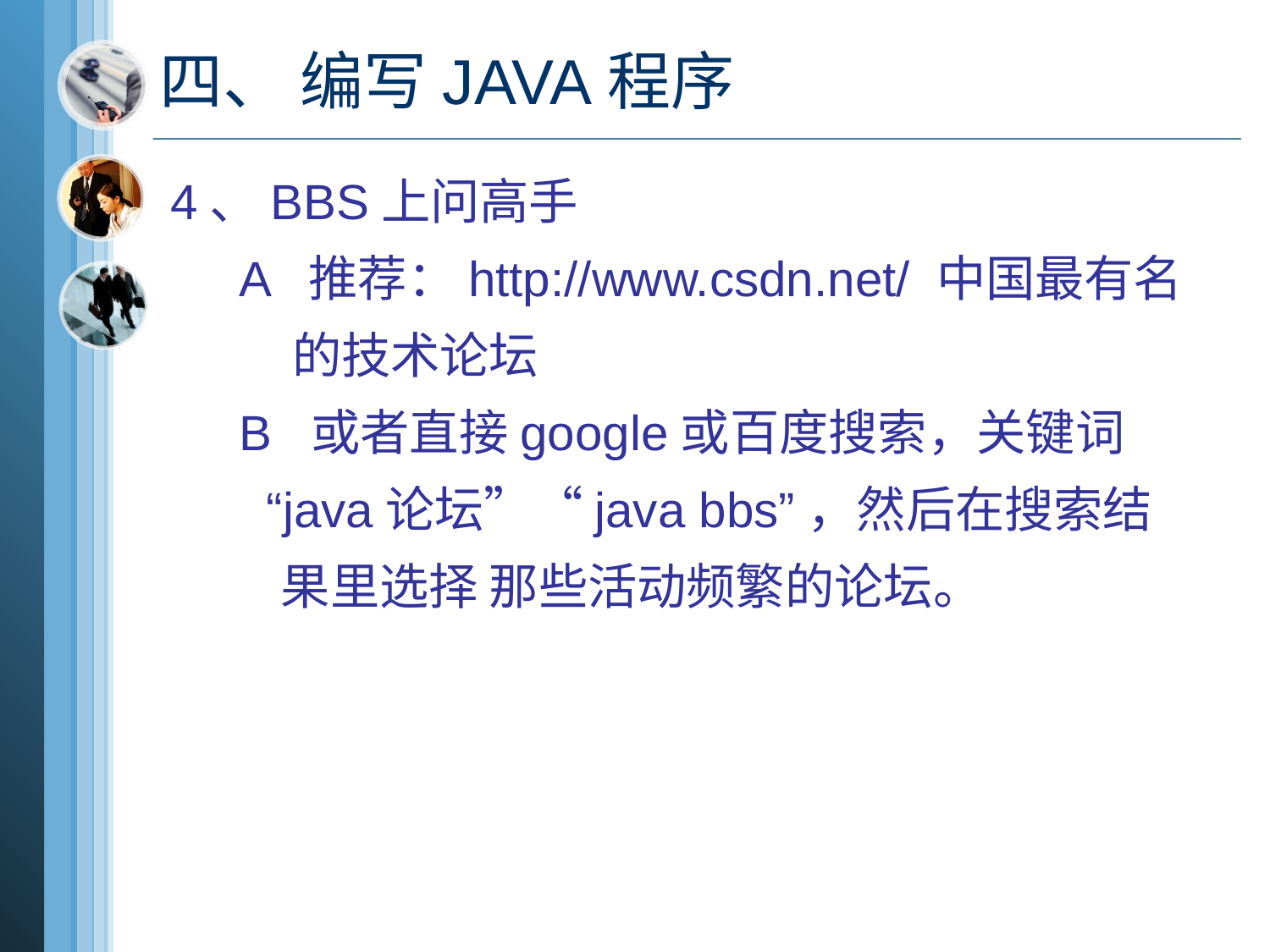

# 四、 编写JAVA程序
4、BBS上问高手
     A  推荐：http://www.csdn.net/ 中国最有名
          的技术论坛
     B  或者直接google或百度搜索，关键词
       “java论坛”“java bbs”，然后在搜索结
         果里选择 那些活动频繁的论坛。